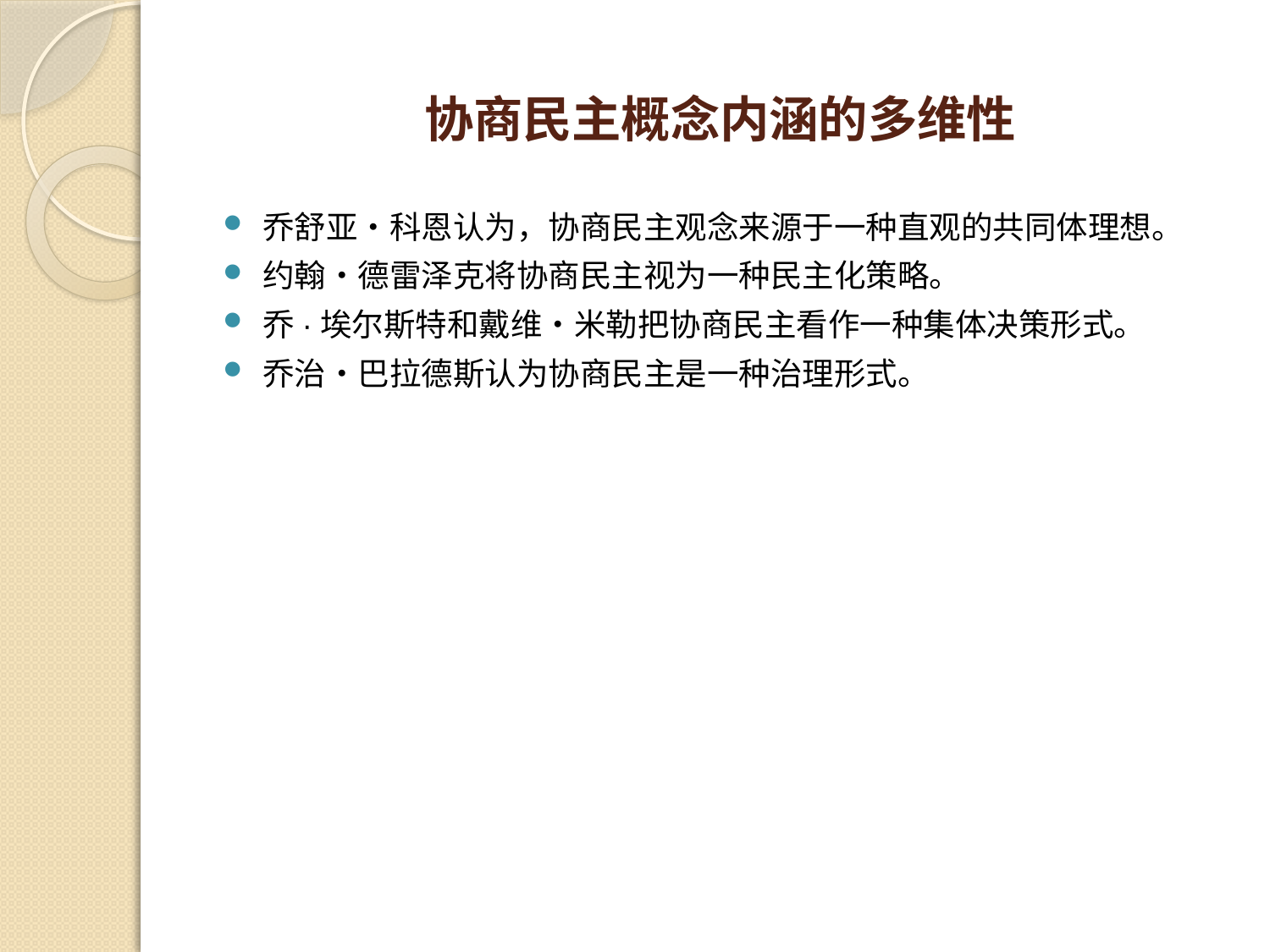

# 协商民主概念内涵的多维性
乔舒亚•科恩认为，协商民主观念来源于一种直观的共同体理想。
约翰•德雷泽克将协商民主视为一种民主化策略。
乔·埃尔斯特和戴维•米勒把协商民主看作一种集体决策形式。
乔治•巴拉德斯认为协商民主是一种治理形式。